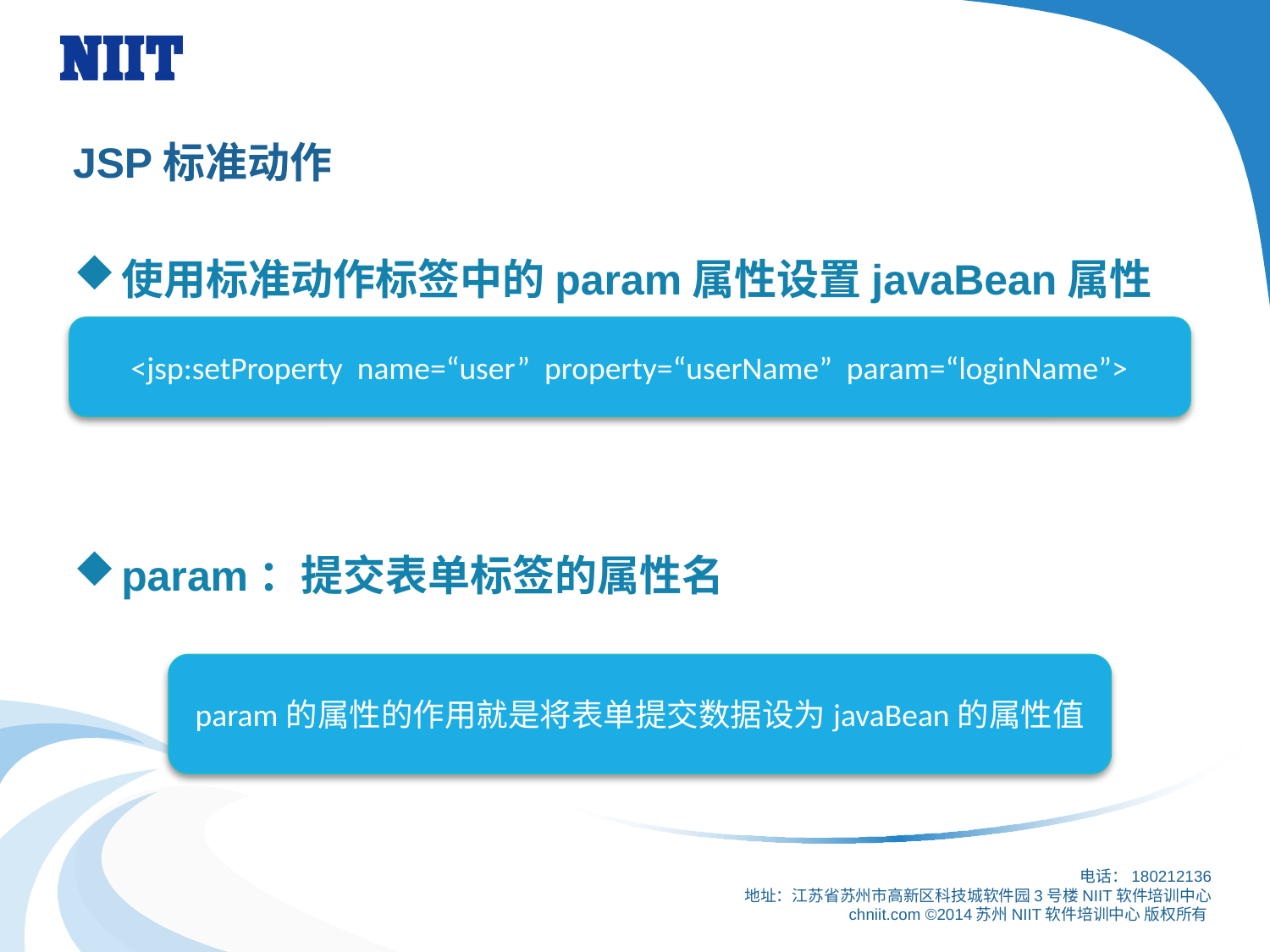

# JSP标准动作
使用标准动作标签中的param属性设置javaBean属性

param：提交表单标签的属性名
<jsp:setProperty  name=“user”  property=“userName”  param=“loginName”>
param的属性的作用就是将表单提交数据设为javaBean的属性值